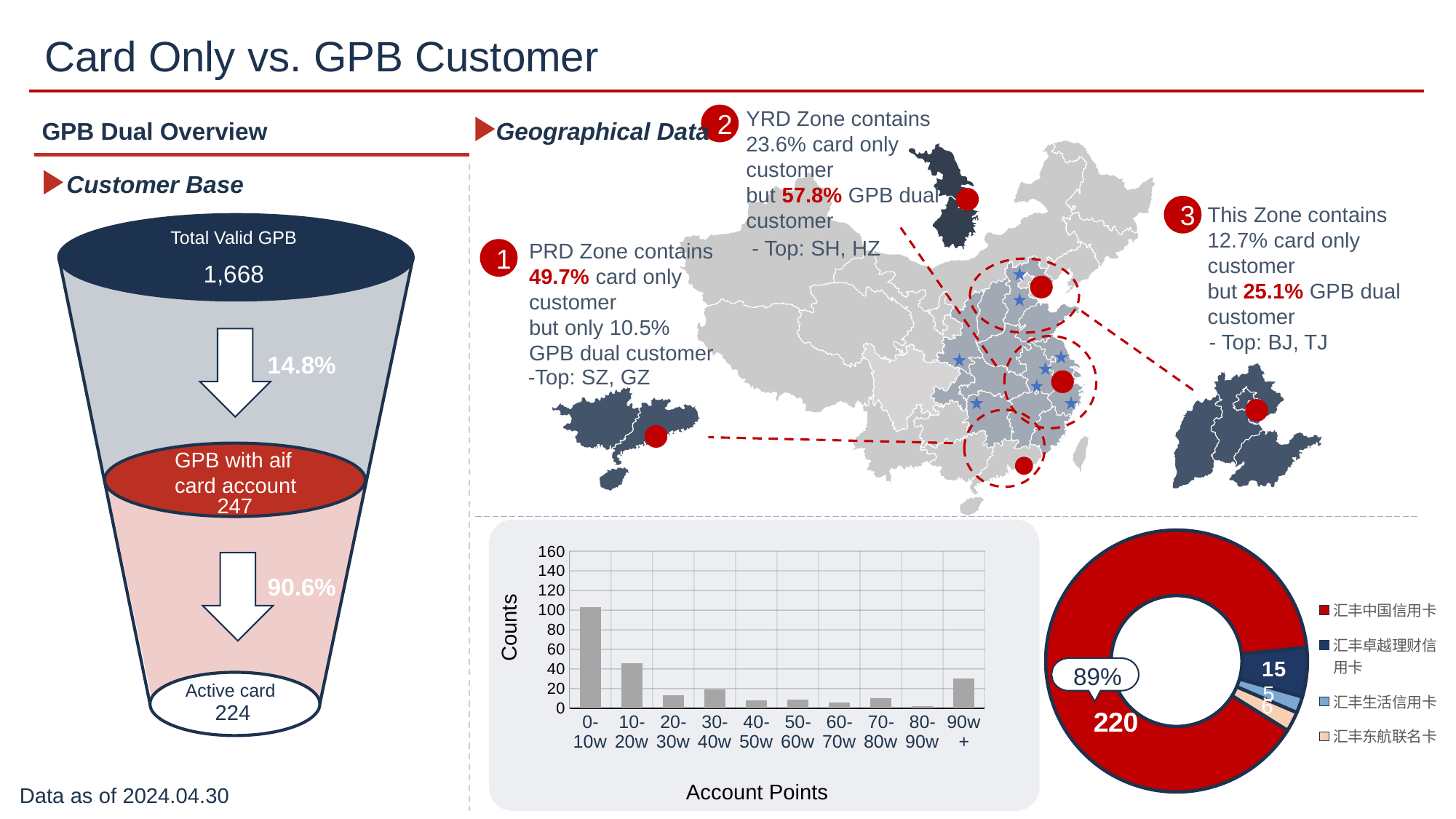

Card Only vs. GPB Customer
YRD Zone contains
23.6% card only customer
but 57.8% GPB dual customer
2
GPB Dual Overview
Geographical Data

Customer Base

3
This Zone contains
12.7% card only customer
but 25.1% GPB dual customer

Total Valid GPB
1,668

GPB with aif card account

247

Active card
224
- Top: SH, HZ
PRD Zone contains 49.7% card only customer
but only 10.5% GPB dual customer
1

- Top: BJ, TJ

14.8%

-Top: SZ, GZ

### Chart

| Category | cnt |
|---|---|
| 汇丰中国信用卡 | 220.0 |
| 汇丰卓越理财信用卡 | 15.0 |
| 汇丰生活信用卡 | 5.0 |
| 汇丰东航联名卡 | 6.0 |

### Chart

| Category | cnt |
|---|---|
| 0-10w | 103.0 |
| 10-20w | 46.0 |
| 20-30w | 13.0 |
| 30-40w | 19.0 |
| 40-50w | 8.0 |
| 50-60w | 9.0 |
| 60-70w | 6.0 |
| 70-80w | 10.0 |
| 80-90w | 2.0 |
| 90w+ | 30.0 |
90.6%
Counts
89%

Account Points
Data as of 2024.04.30